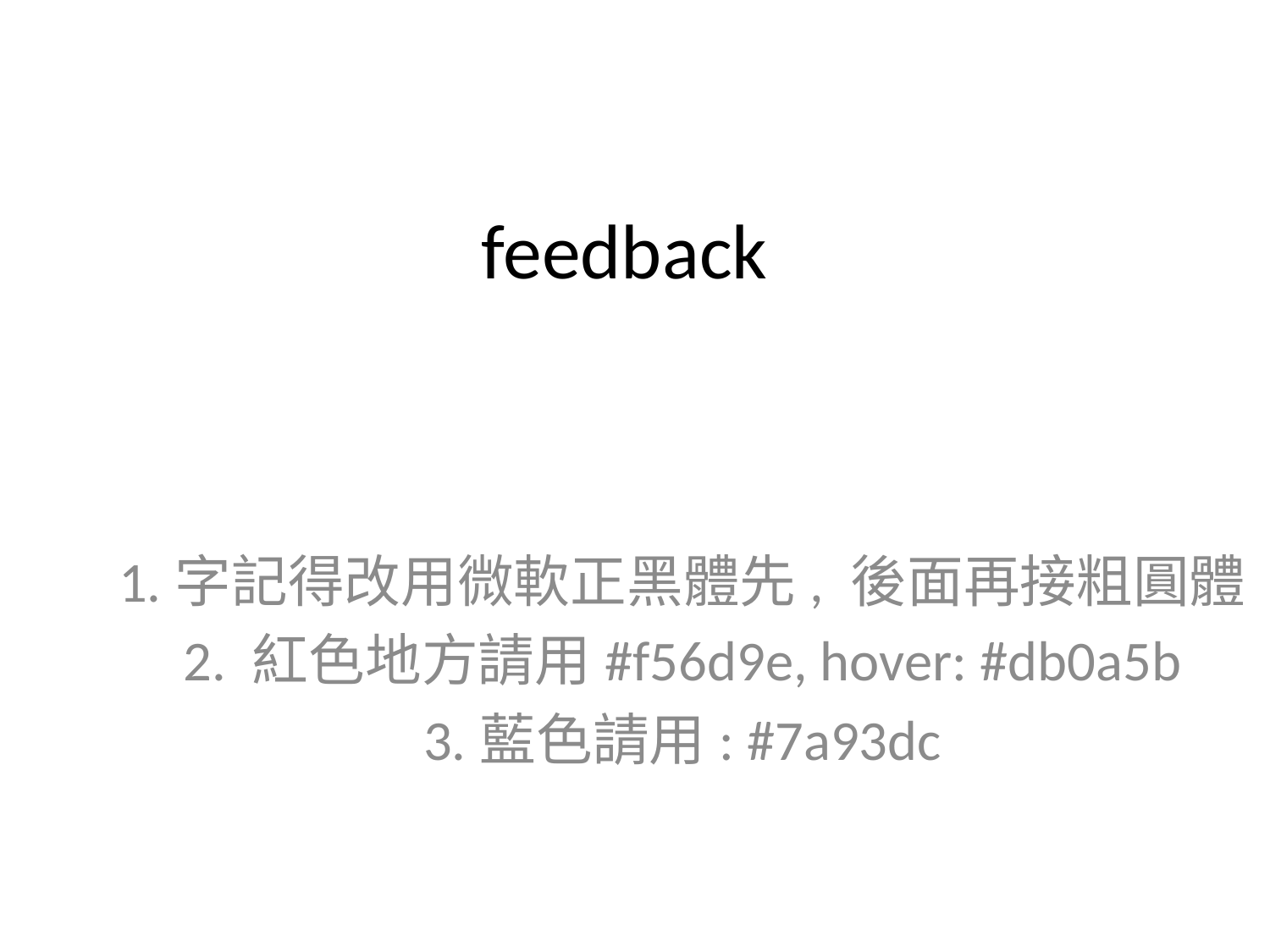

# feedback
1.字記得改用微軟正黑體先, 後面再接粗圓體
2. 紅色地方請用#f56d9e, hover: #db0a5b
3.藍色請用: #7a93dc